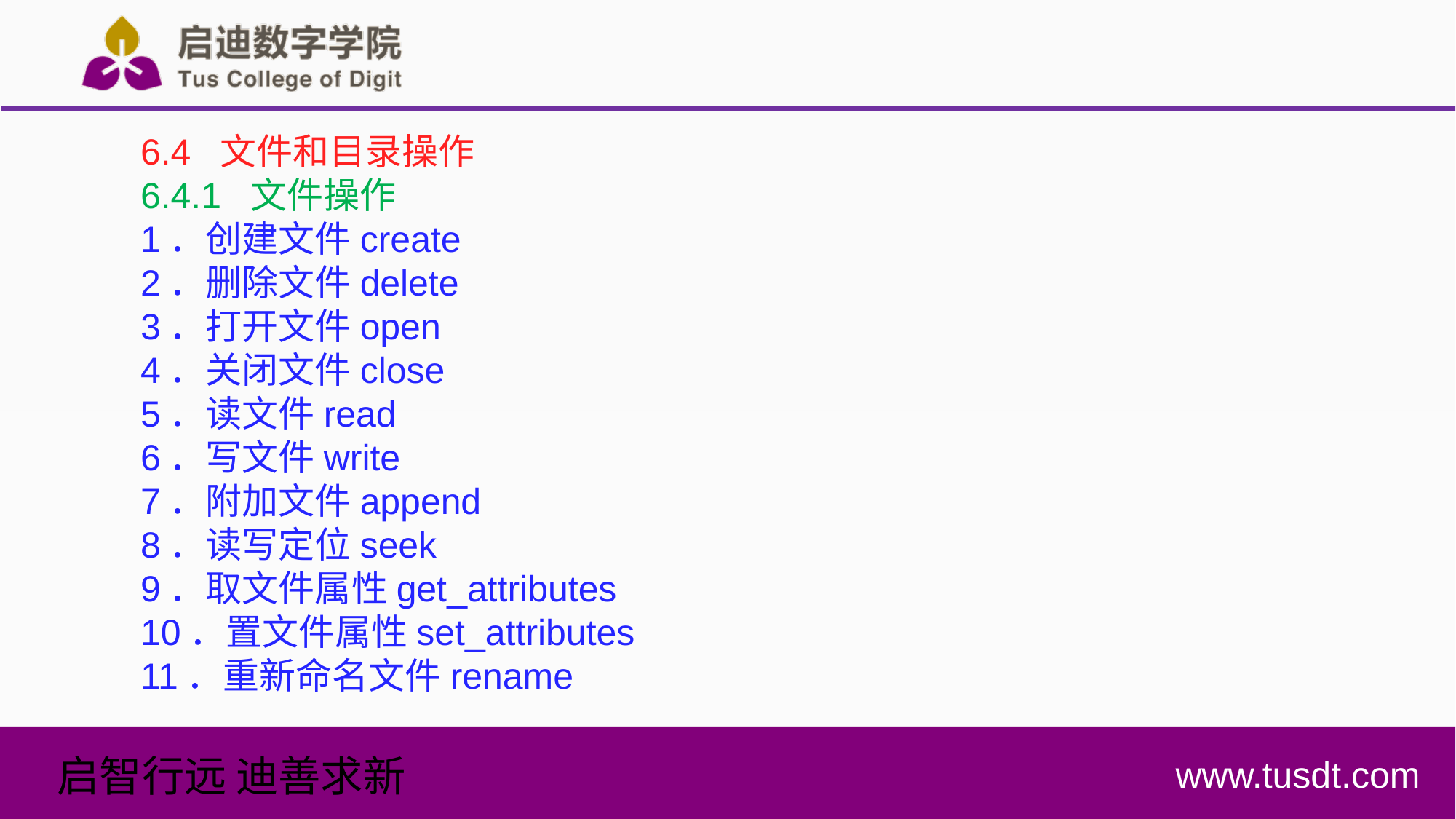

6.4  文件和目录操作
6.4.1  文件操作
1．创建文件create
2．删除文件delete
3．打开文件open
4．关闭文件close
5．读文件read
6．写文件write
7．附加文件append
8．读写定位seek
9．取文件属性get_attributes
10．置文件属性set_attributes
11．重新命名文件rename